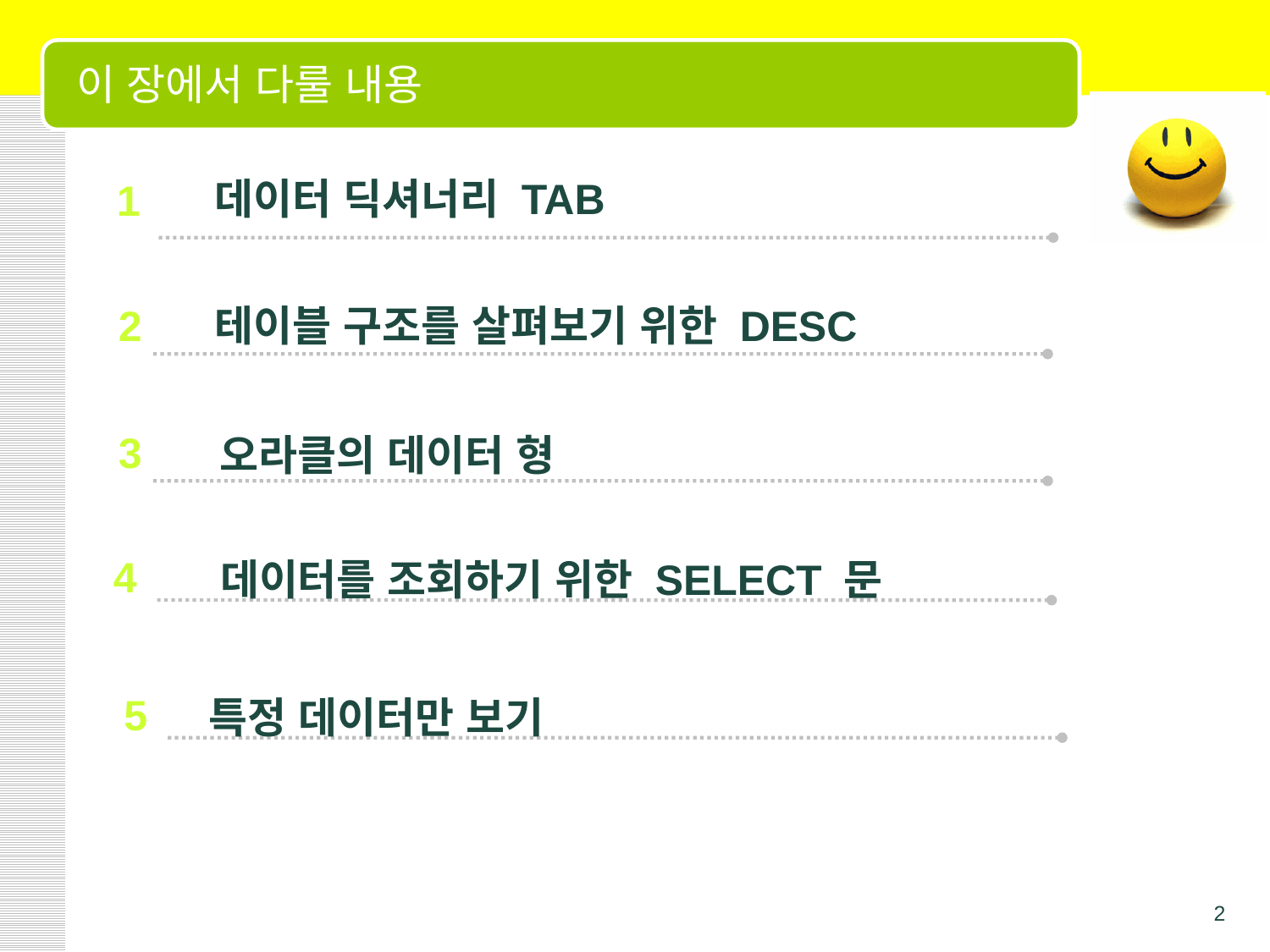

# 이 장에서 다룰 내용
데이터 딕셔너리 TAB
1

2
테이블 구조를 살펴보기 위한 DESC
2

3
 오라클의 데이터 형
3

4
 데이터를 조회하기 위한 SELECT 문
3

5
특정 데이터만 보기
3